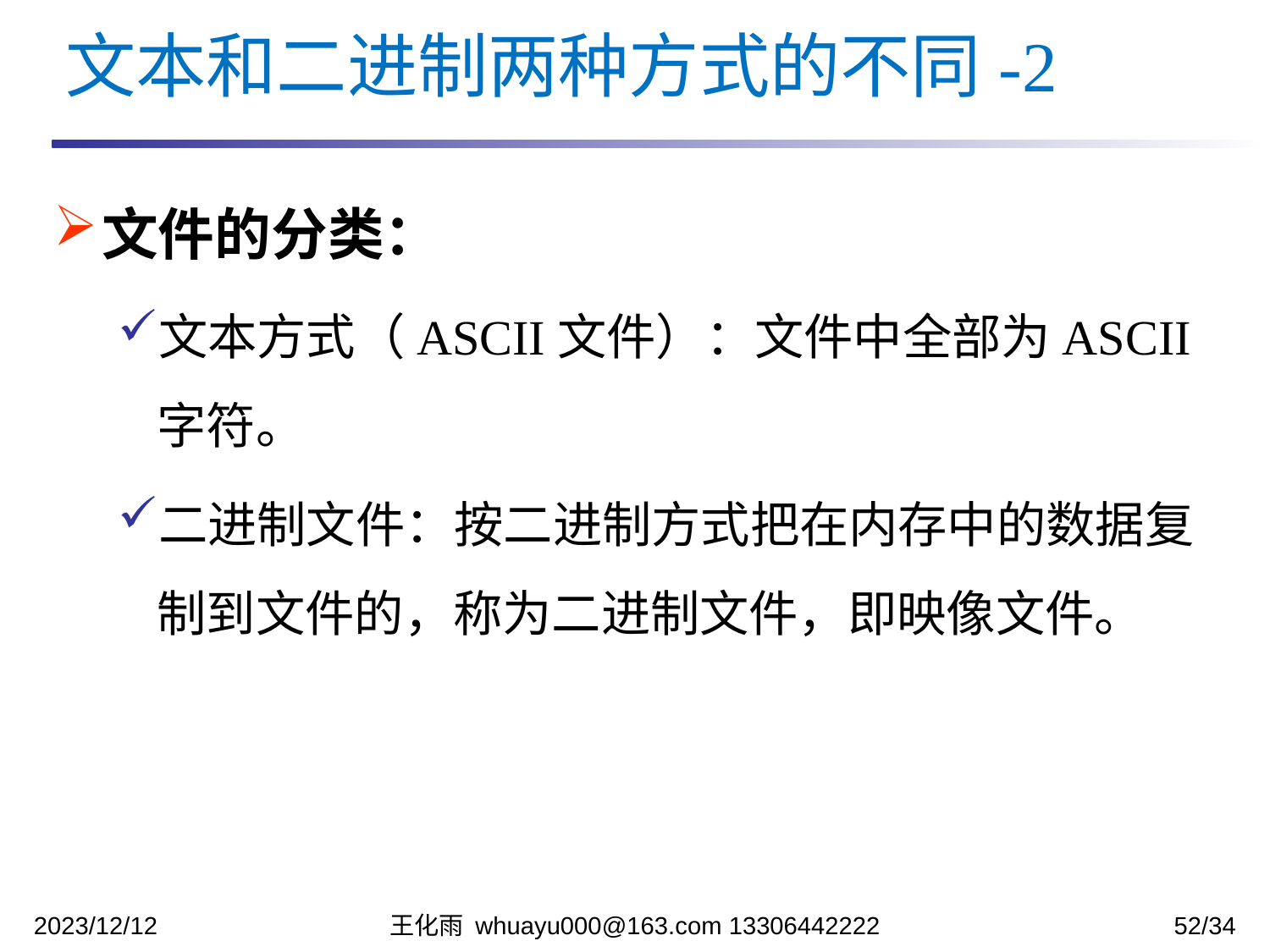

文本和二进制两种方式的不同-2
文件的分类：
文本方式（ASCII文件）：文件中全部为ASCII字符。
二进制文件：按二进制方式把在内存中的数据复制到文件的，称为二进制文件，即映像文件。

2023/12/12
王化雨 whuayu000@163.com 13306442222
52/34